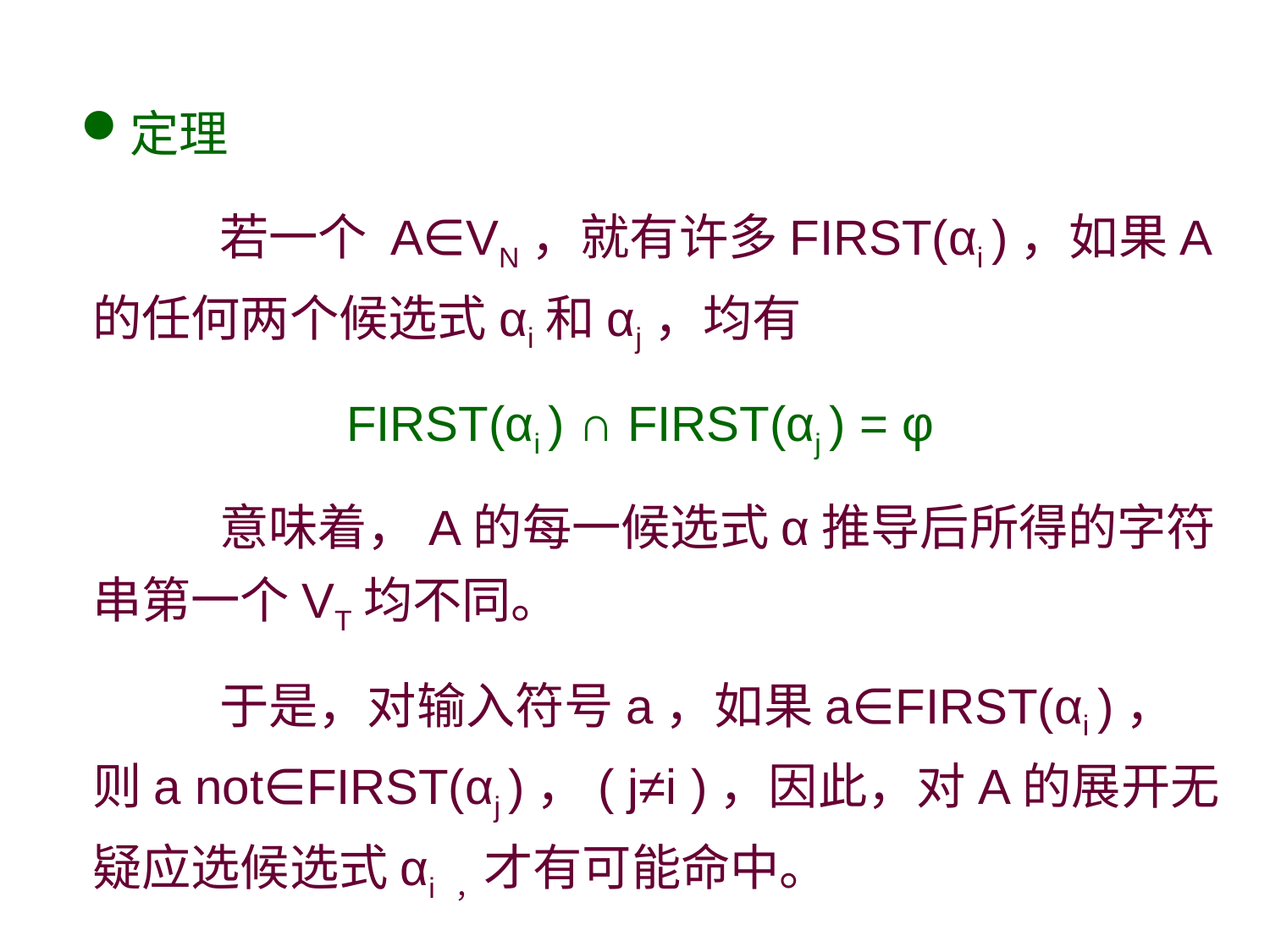

定理
	若一个 A∈VN，就有许多FIRST(αi )，如果A的任何两个候选式αi和αj，均有
		FIRST(αi ) ∩ FIRST(αj ) = φ
	意味着，A的每一候选式α推导后所得的字符串第一个VT均不同。
	于是，对输入符号a，如果a∈FIRST(αi )，则a not∈FIRST(αj )，( j≠i )，因此，对A的展开无疑应选候选式αi ，才有可能命中。